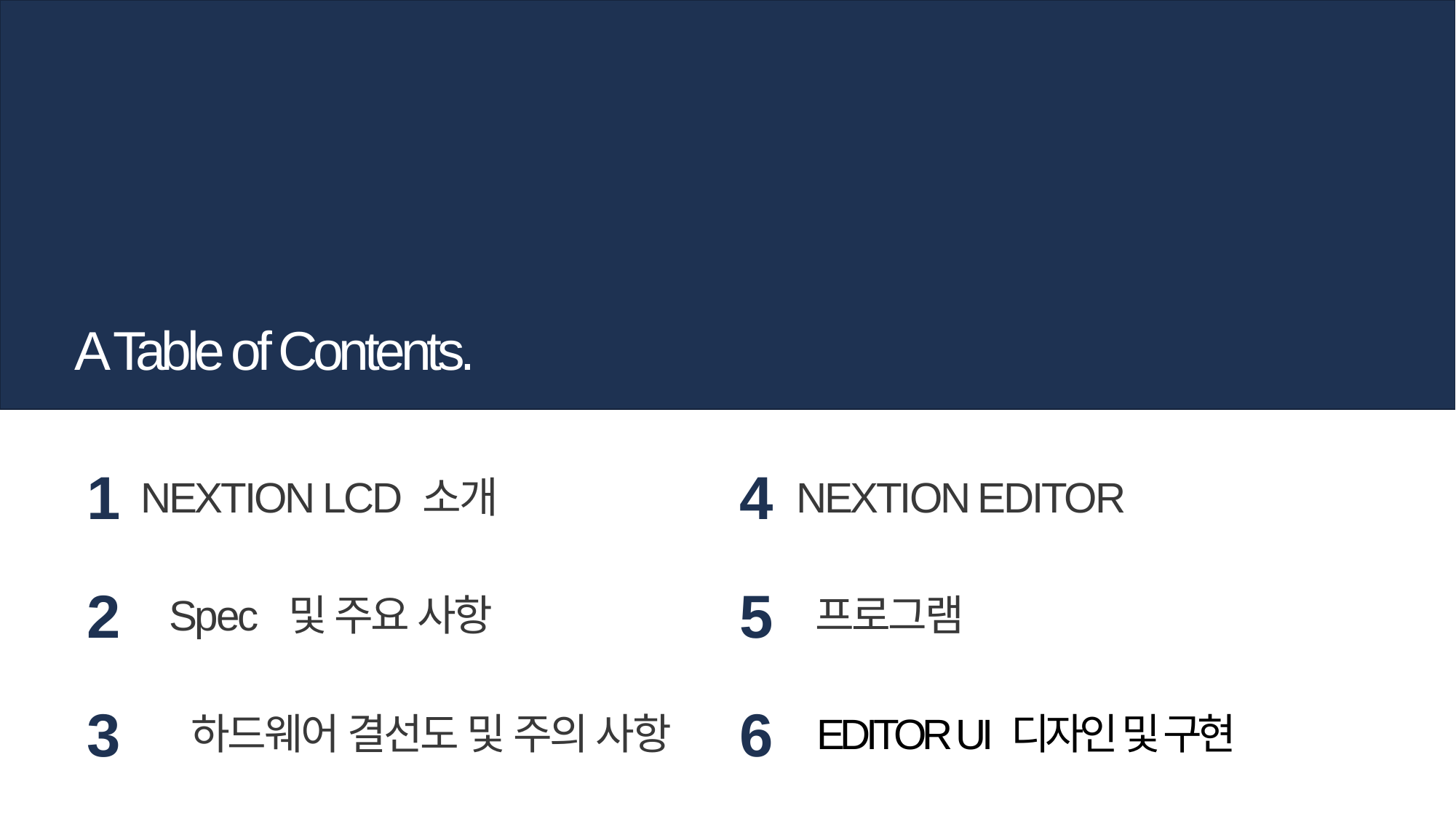

A Table of Contents.
1
NEXTION LCD 소개
4
NEXTION EDITOR
2
Spec  및 주요 사항
5
프로그램
3
하드웨어 결선도 및 주의 사항
6
EDITOR UI 디자인 및 구현